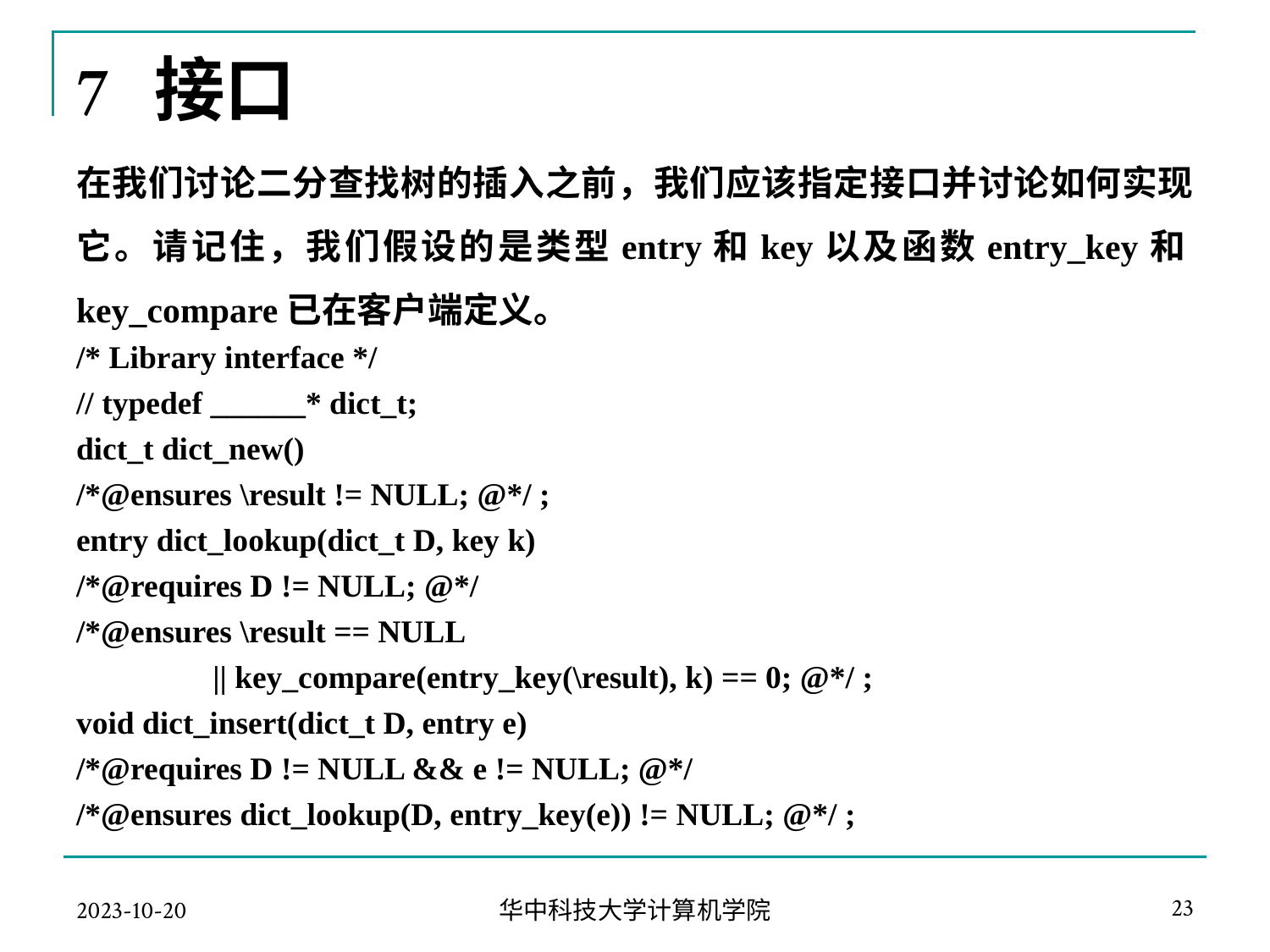

# 7  接口
在我们讨论二分查找树的插入之前，我们应该指定接口并讨论如何实现它。请记住，我们假设的是类型entry和key以及函数entry_key和key_compare已在客户端定义。
/* Library interface */
// typedef ______* dict_t;
dict_t dict_new()
/*@ensures \result != NULL; @*/ ;
entry dict_lookup(dict_t D, key k)
/*@requires D != NULL; @*/
/*@ensures \result == NULL
                 || key_compare(entry_key(\result), k) == 0; @*/ ;
void dict_insert(dict_t D, entry e)
/*@requires D != NULL && e != NULL; @*/
/*@ensures dict_lookup(D, entry_key(e)) != NULL; @*/ ;
2023-10-20
23
华中科技大学计算机学院